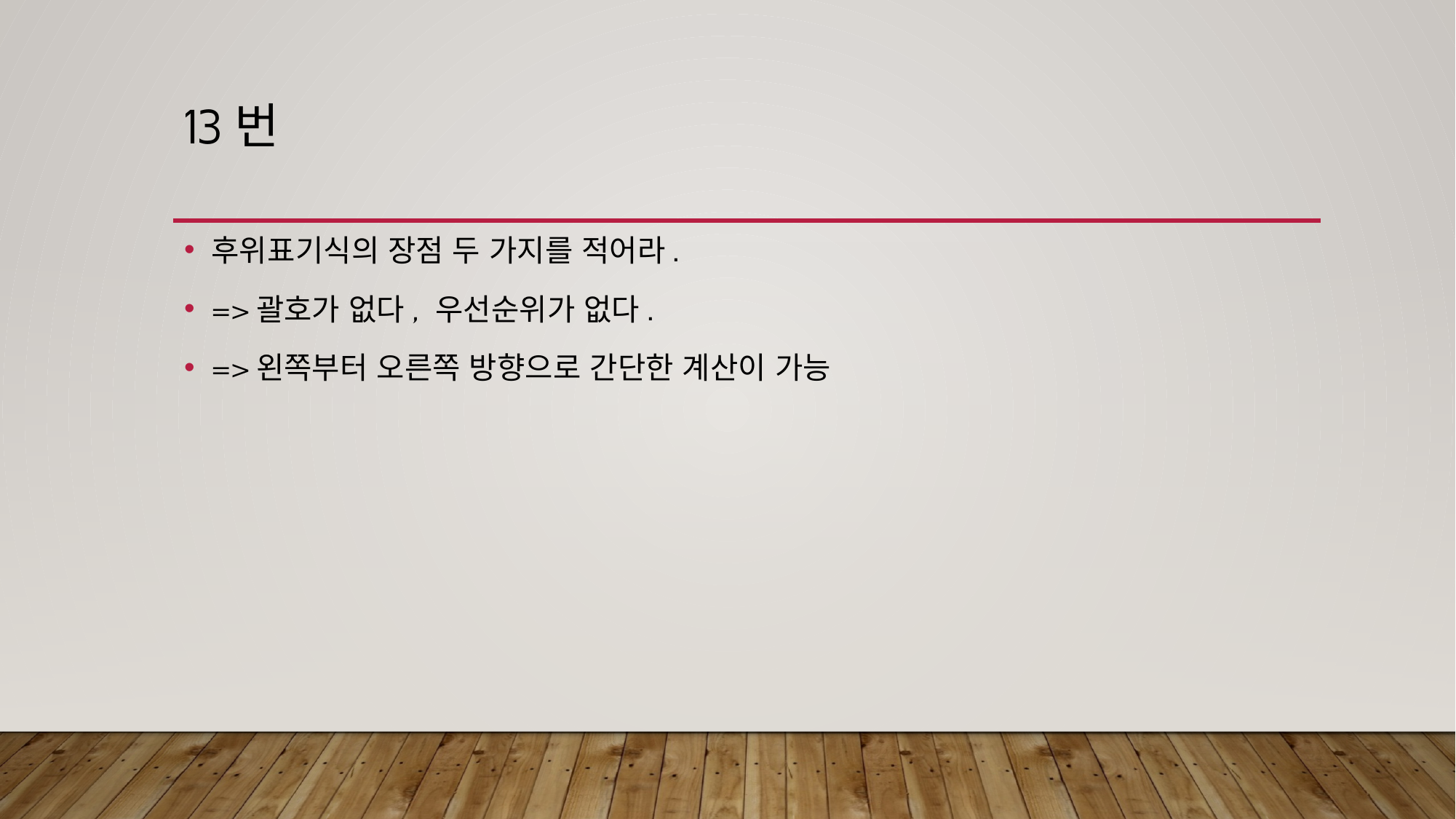

# 13번
후위표기식의 장점 두 가지를 적어라.
=>괄호가 없다, 우선순위가 없다.
=>왼쪽부터 오른쪽 방향으로 간단한 계산이 가능